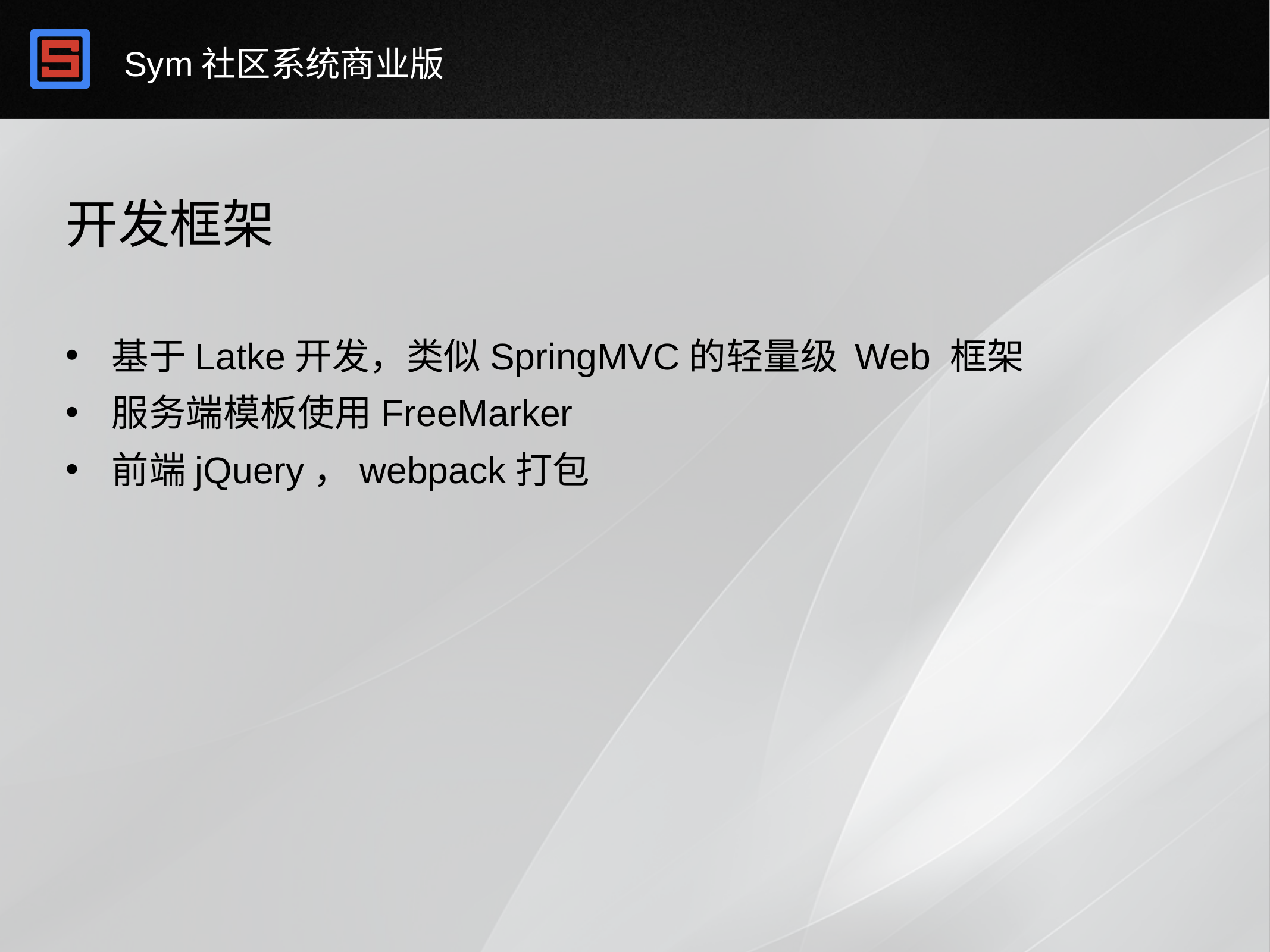

# 开发框架
基于Latke开发，类似SpringMVC的轻量级 Web 框架
服务端模板使用FreeMarker
前端jQuery，webpack打包